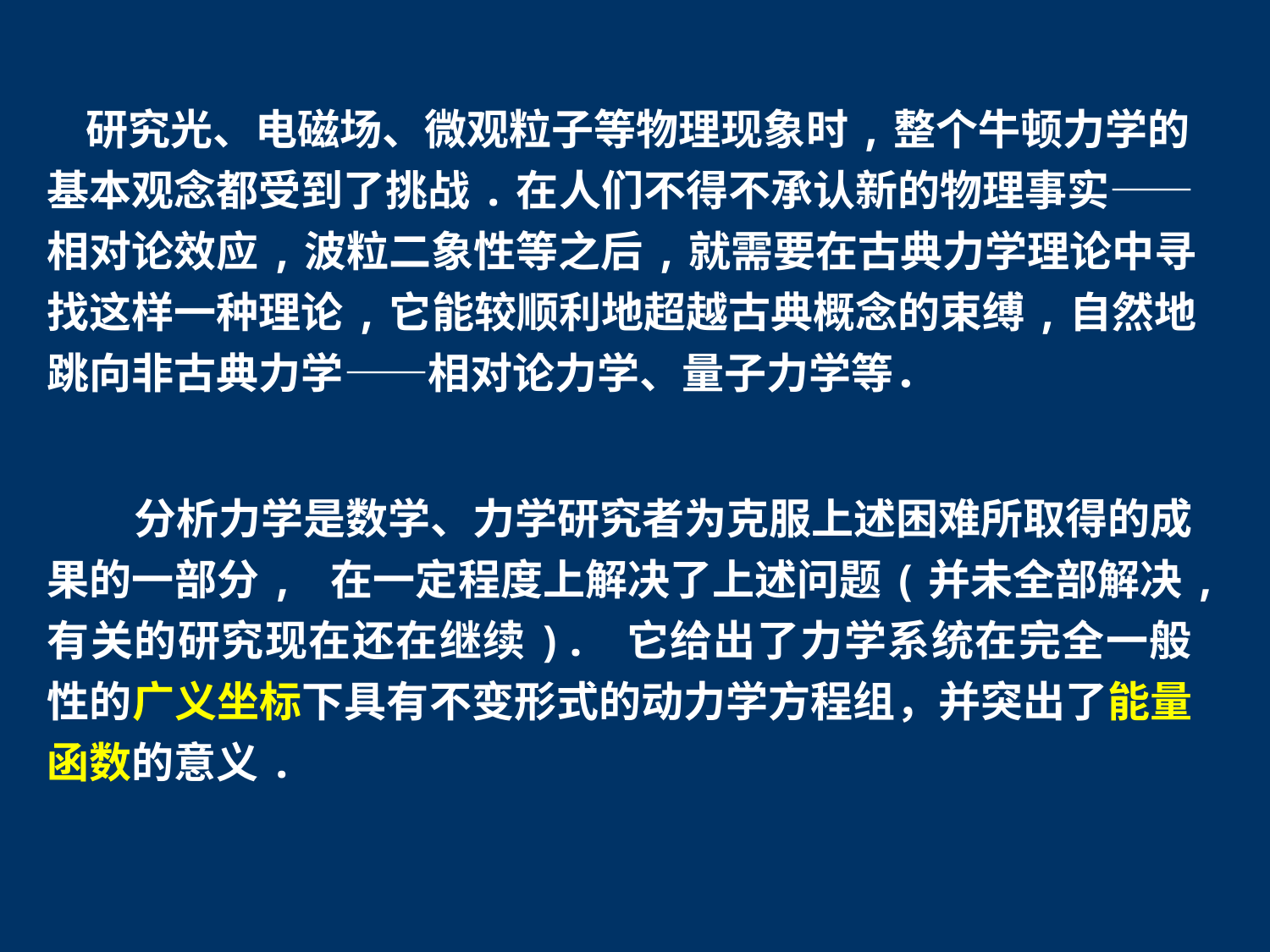

研究光、电磁场、微观粒子等物理现象时,整个牛顿力学的基本观念都受到了挑战.在人们不得不承认新的物理事实——相对论效应,波粒二象性等之后,就需要在古典力学理论中寻找这样一种理论,它能较顺利地超越古典概念的束缚,自然地跳向非古典力学——相对论力学、量子力学等．
        分析力学是数学、力学研究者为克服上述困难所取得的成果的一部分, 在一定程度上解决了上述问题(并未全部解决,有关的研究现在还在继续). 它给出了力学系统在完全一般性的广义坐标下具有不变形式的动力学方程组，并突出了能量函数的意义.